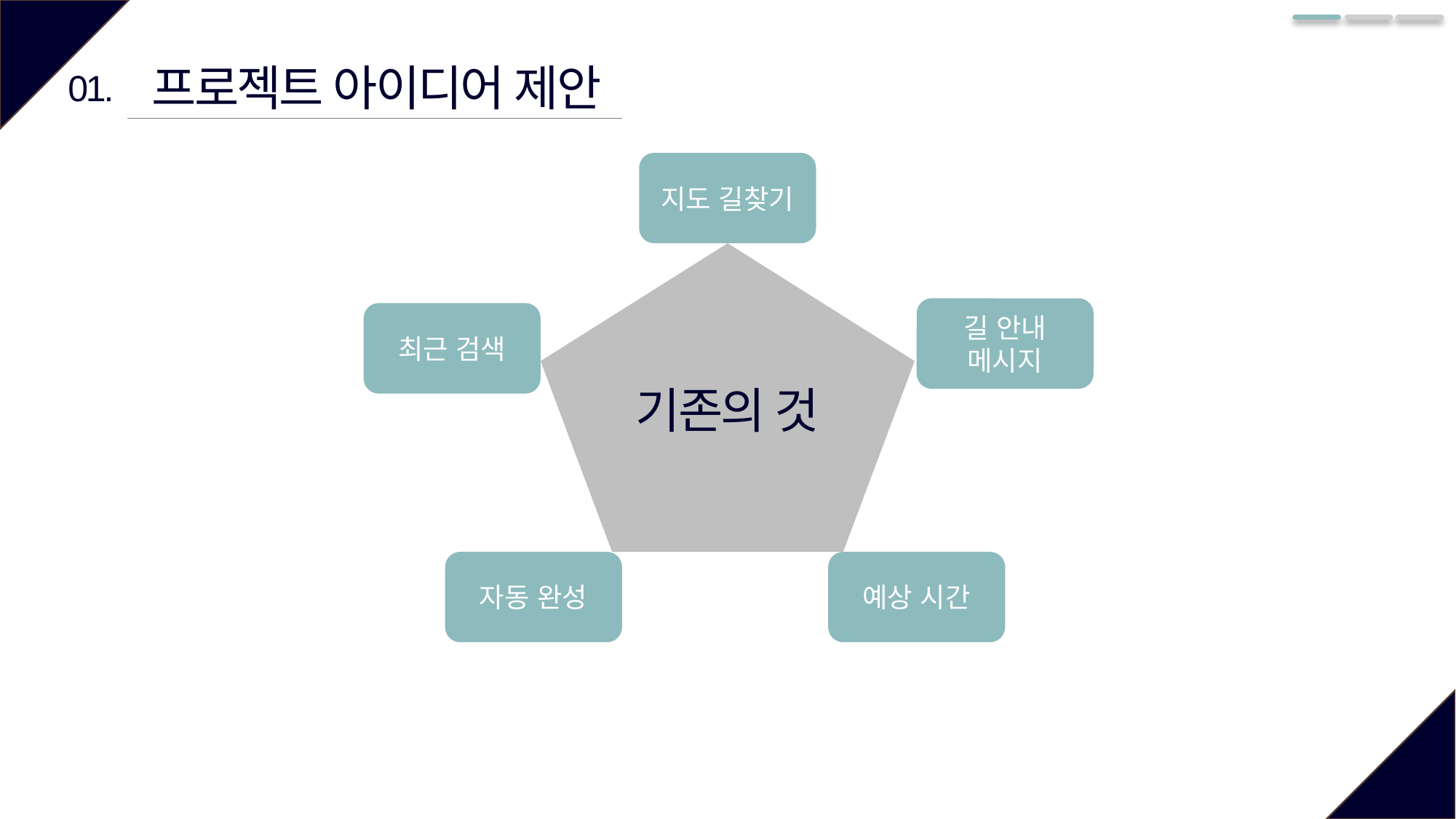

프로젝트 아이디어 제안
01.
지도 길찾기

길 안내
메시지
최근 검색
기존의 것
자동 완성
예상 시간